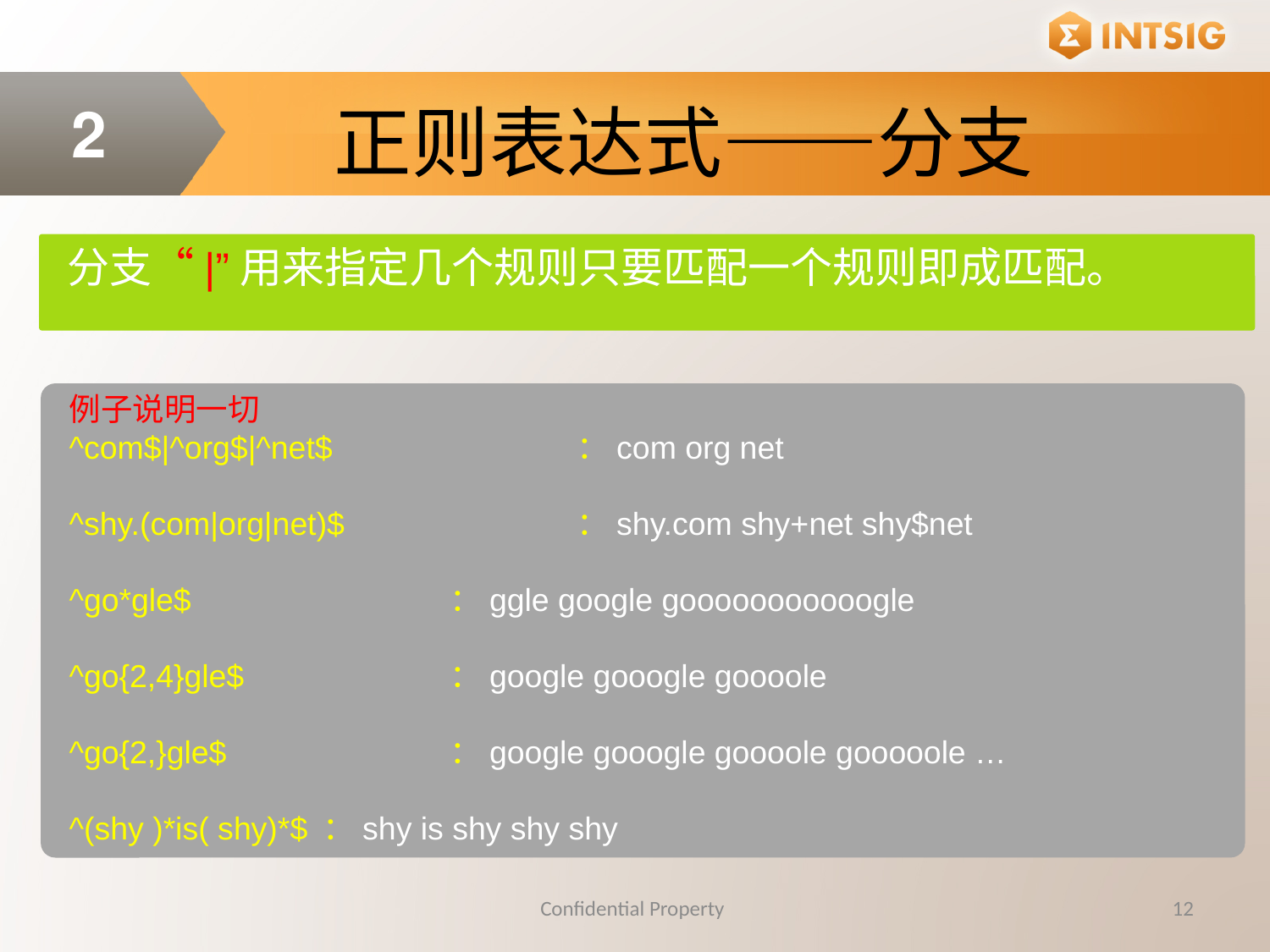

正则表达式——分支
2

分支“|”用来指定几个规则只要匹配一个规则即成匹配。

例子说明一切
^com$|^org$|^net$		：com org net

^shy.(com|org|net)$		：shy.com shy+net shy$net

^go*gle$			：ggle google gooooooooooogle

^go{2,4}gle$		：google gooogle goooole

^go{2,}gle$		：google gooogle goooole gooooole …

^(shy )*is( shy)*$	：shy is shy shy shy
Confidential Property
12